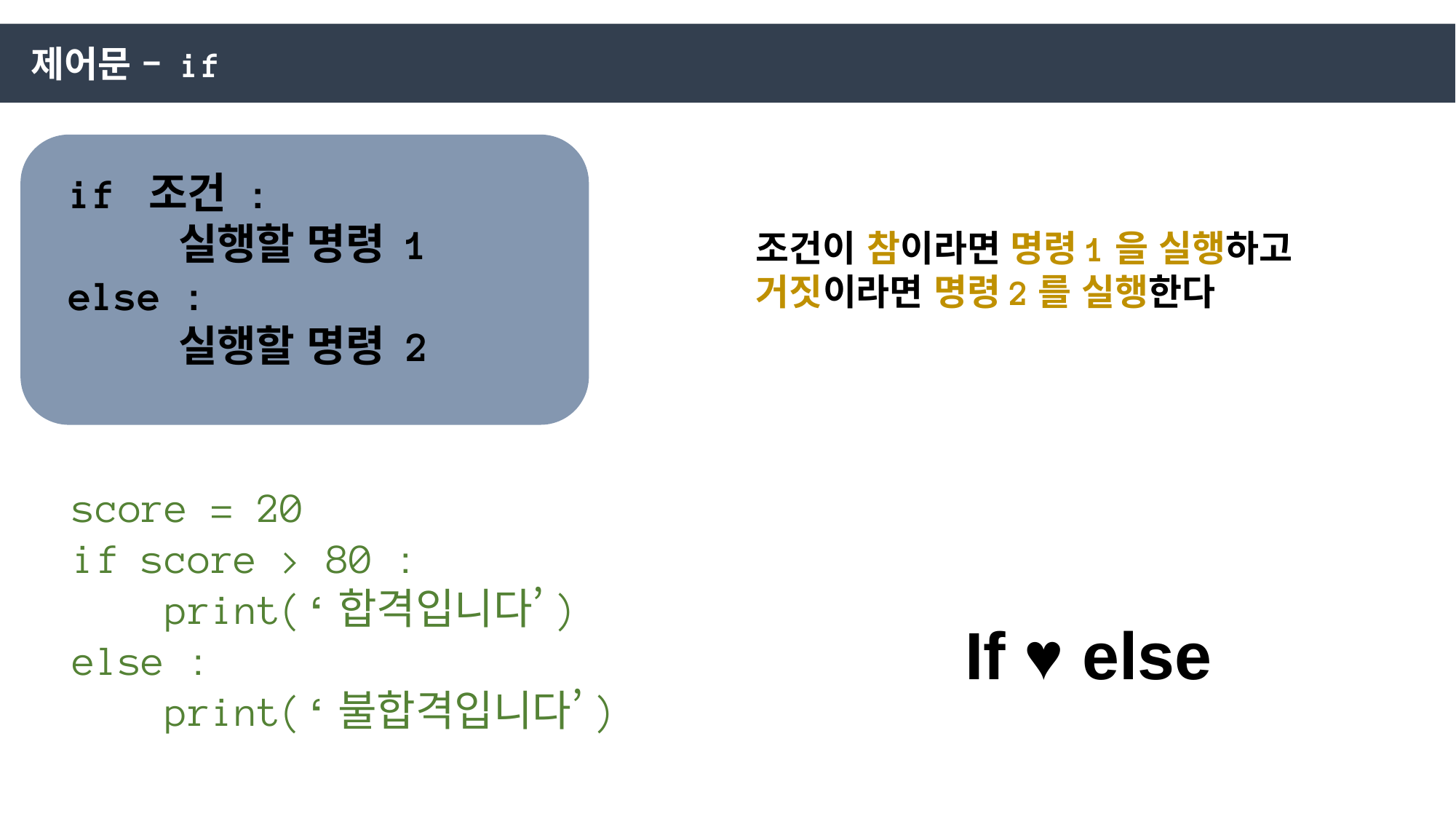

제어문 – if

if 조건 :
	실행할 명령 1
else :
	실행할 명령 2
조건이 참이라면 명령1을 실행하고
거짓이라면 명령2를 실행한다
score = 20
if score > 80 :
    print(‘합격입니다’)
else :
    print(‘불합격입니다’)

If ♥ else